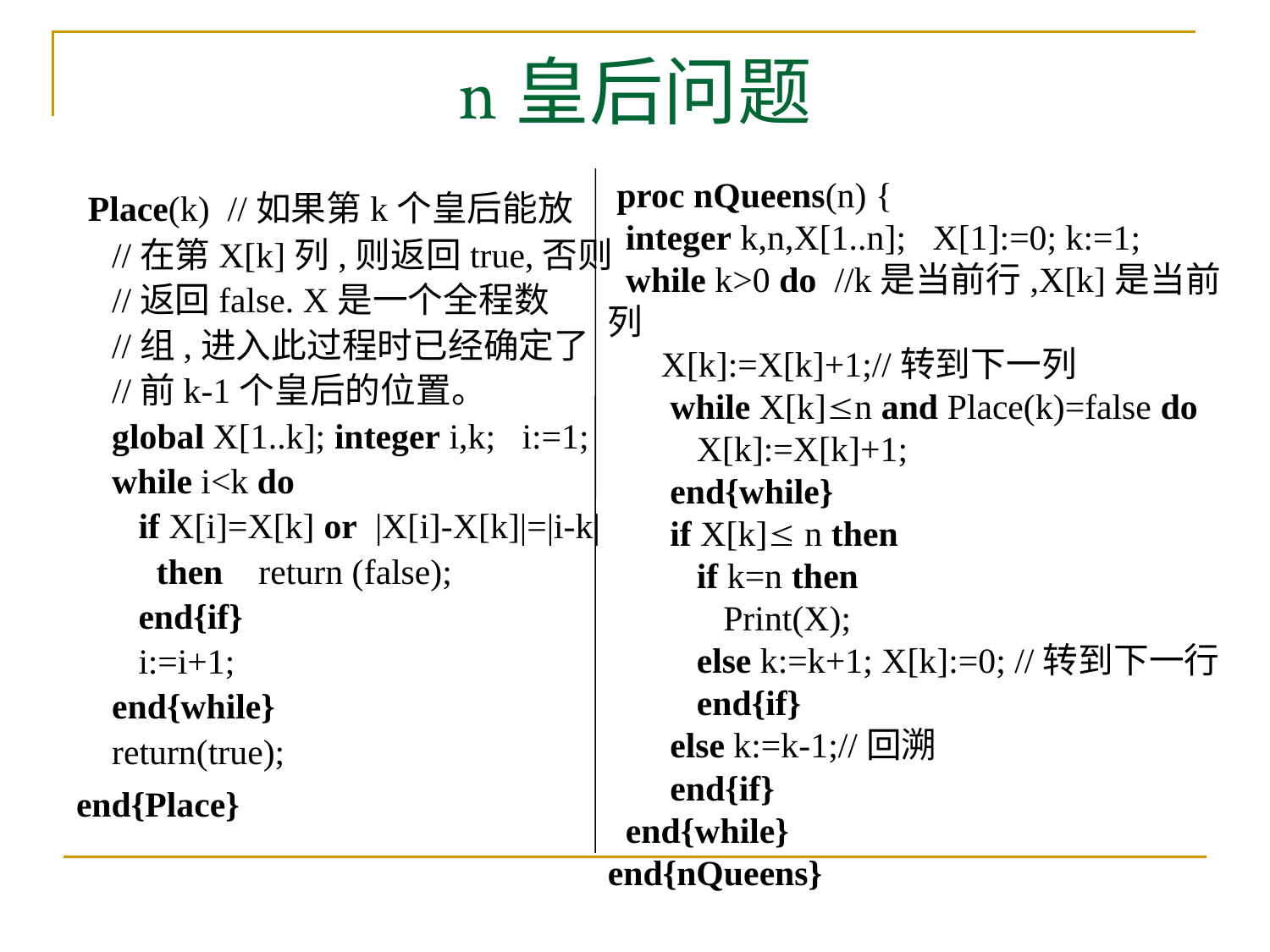

# n皇后问题
 proc nQueens(n) {
  integer k,n,X[1..n];   X[1]:=0; k:=1;
  while k>0 do  //k是当前行,X[k]是当前列
      X[k]:=X[k]+1;//转到下一列
       while X[k]≤n and Place(k)=false do
          X[k]:=X[k]+1;
       end{while}
       if X[k]≤ n then
          if k=n then
             Print(X);
          else k:=k+1; X[k]:=0; //转到下一行
          end{if}
       else k:=k-1;//回溯
       end{if}
  end{while}
end{nQueens}
 Place(k)  //如果第k个皇后能放
    //在第X[k]列,则返回true,否则
    //返回false. X是一个全程数
    //组,进入此过程时已经确定了
    //前k-1个皇后的位置。
    global X[1..k]; integer i,k;   i:=1;
    while i<k do
       if X[i]=X[k] or  |X[i]-X[k]|=|i-k|
         then    return (false);
       end{if}
       i:=i+1;
    end{while}
    return(true);
end{Place}